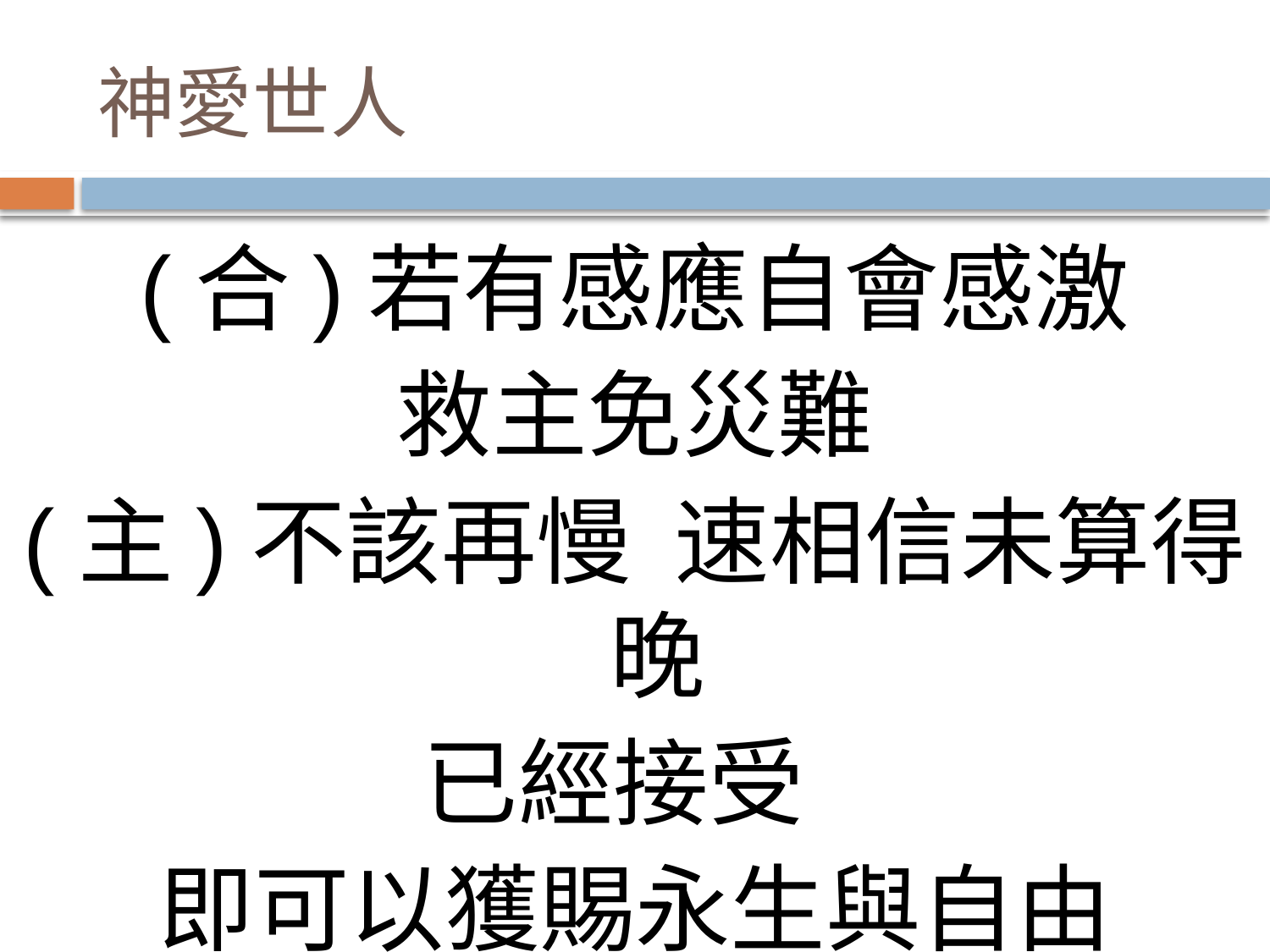

# 神愛世人
(合)若有感應自會感激
救主免災難
(主)不該再慢  速相信未算得晚
已經接受
即可以獲賜永生與自由